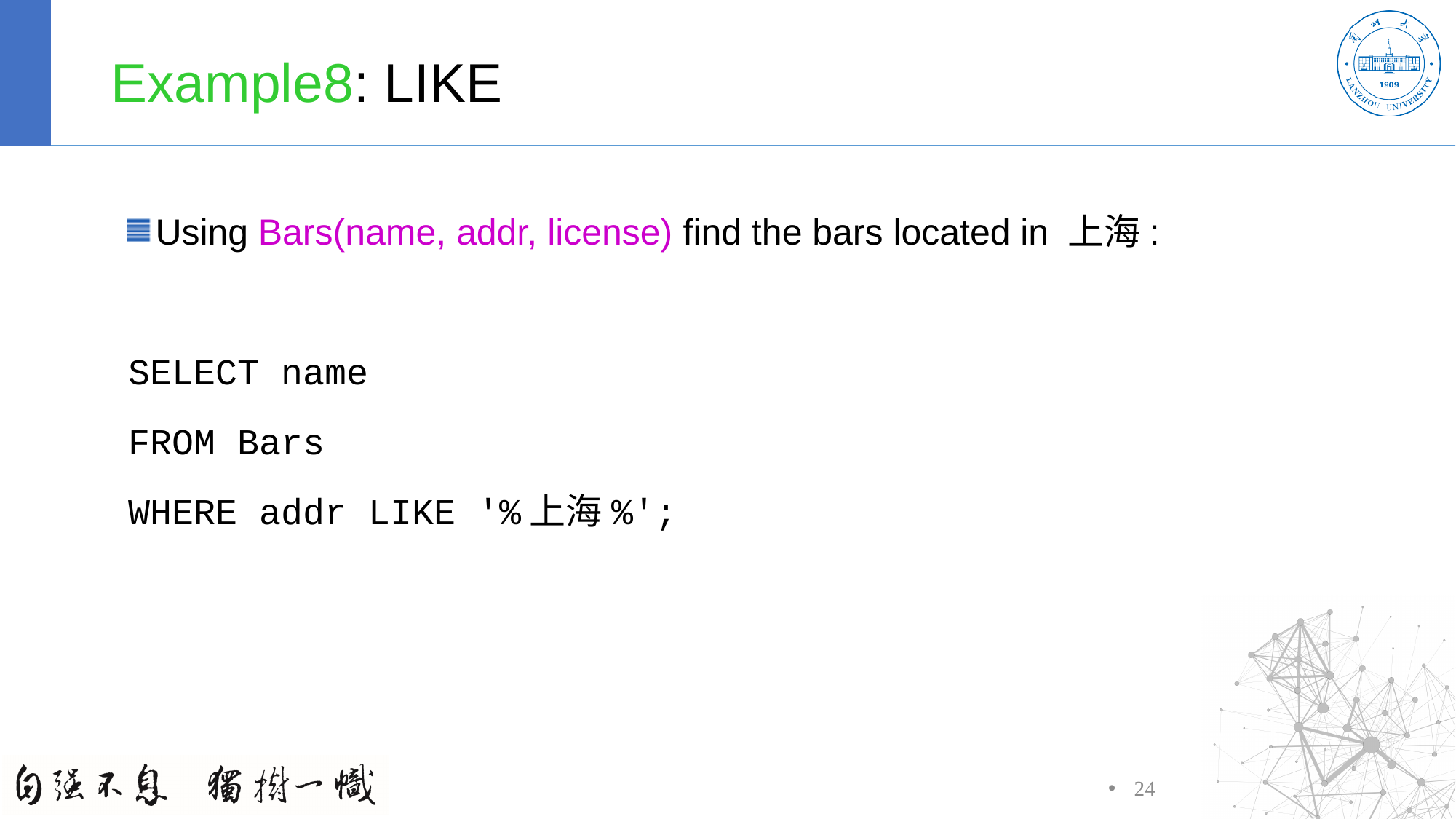

# Example8: LIKE
Using Bars(name, addr, license) find the bars located in 上海:

SELECT name
FROM Bars
WHERE addr LIKE '%上海%';
24